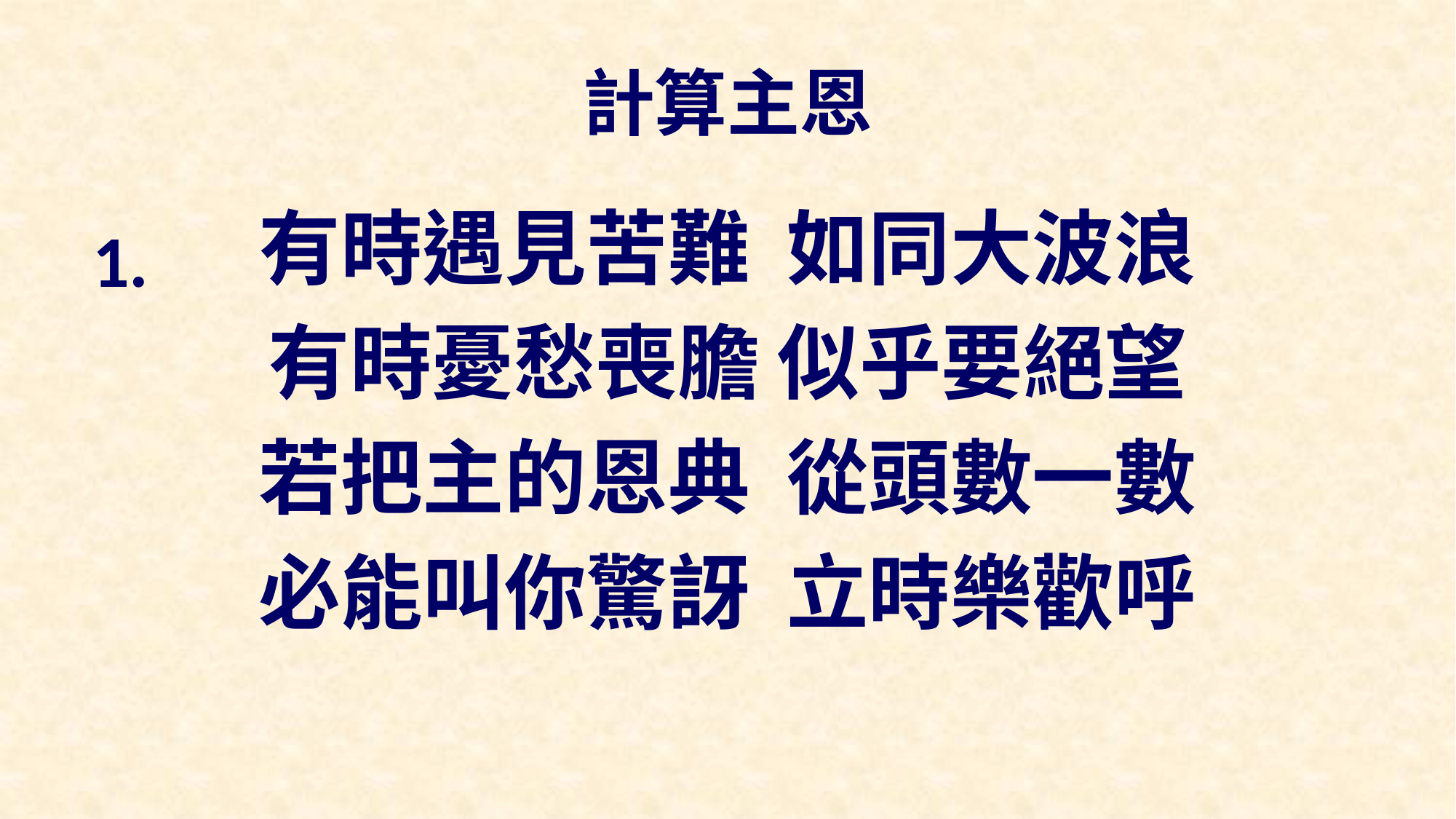

# 計算主恩
有時遇見苦難  如同大波浪
有時憂愁喪膽 似乎要絕望
若把主的恩典  從頭數一數
必能叫你驚訝  立時樂歡呼
1.